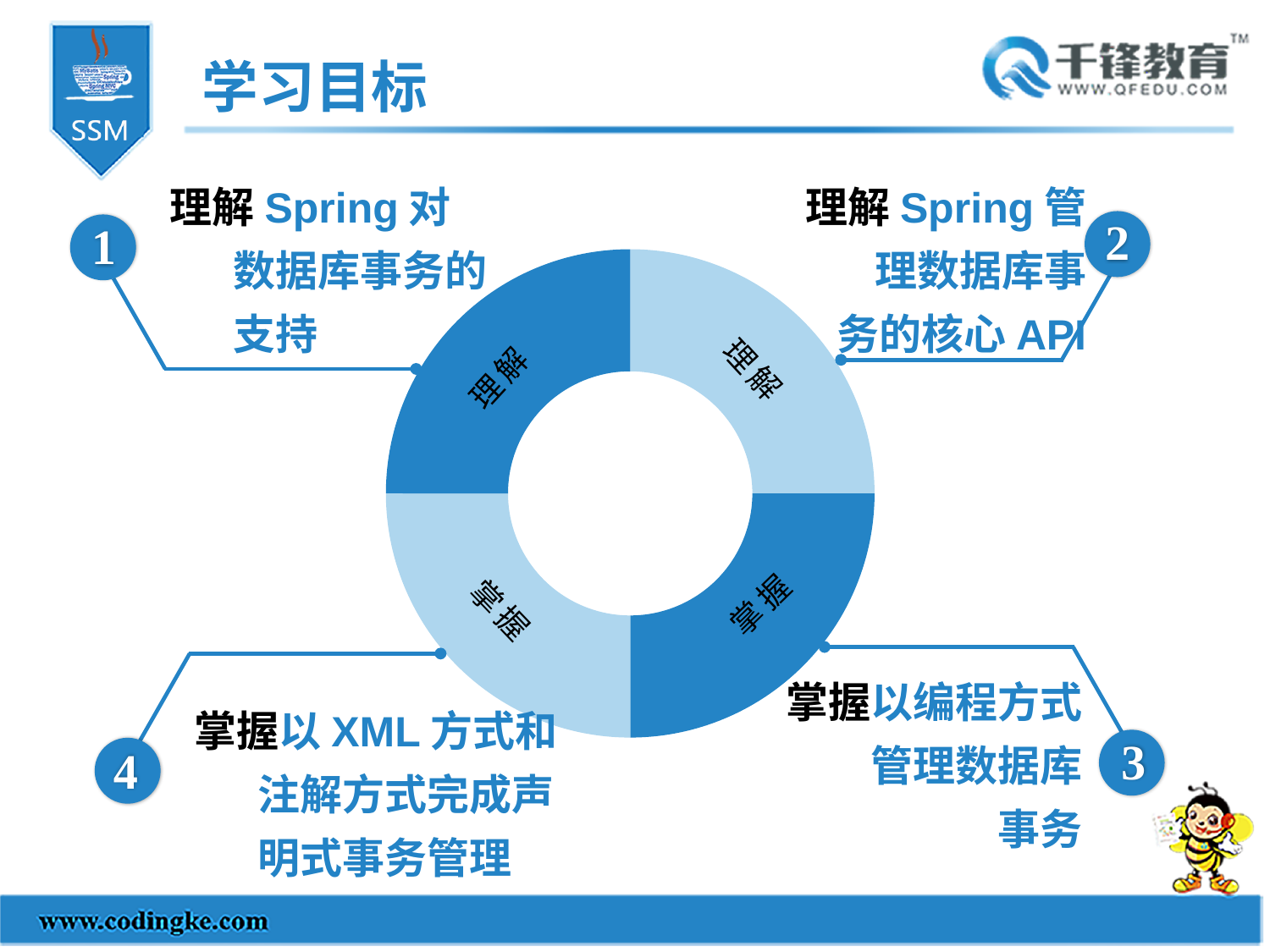

学习目标
理解Spring对数据库事务的支持
1

理解Spring管理数据库事务的核心API
2

### Chart

| Category | 销售额 |
|---|---|
| 掌握知识 | 2.5 |
| 理解知识 | 2.5 |
| 熟悉知识 | 2.5 |
| 了解知识 | 2.5 |
理解
理解
掌握
掌握
掌握以编程方式管理数据库事务
3

掌握以XML方式和注解方式完成声明式事务管理
4